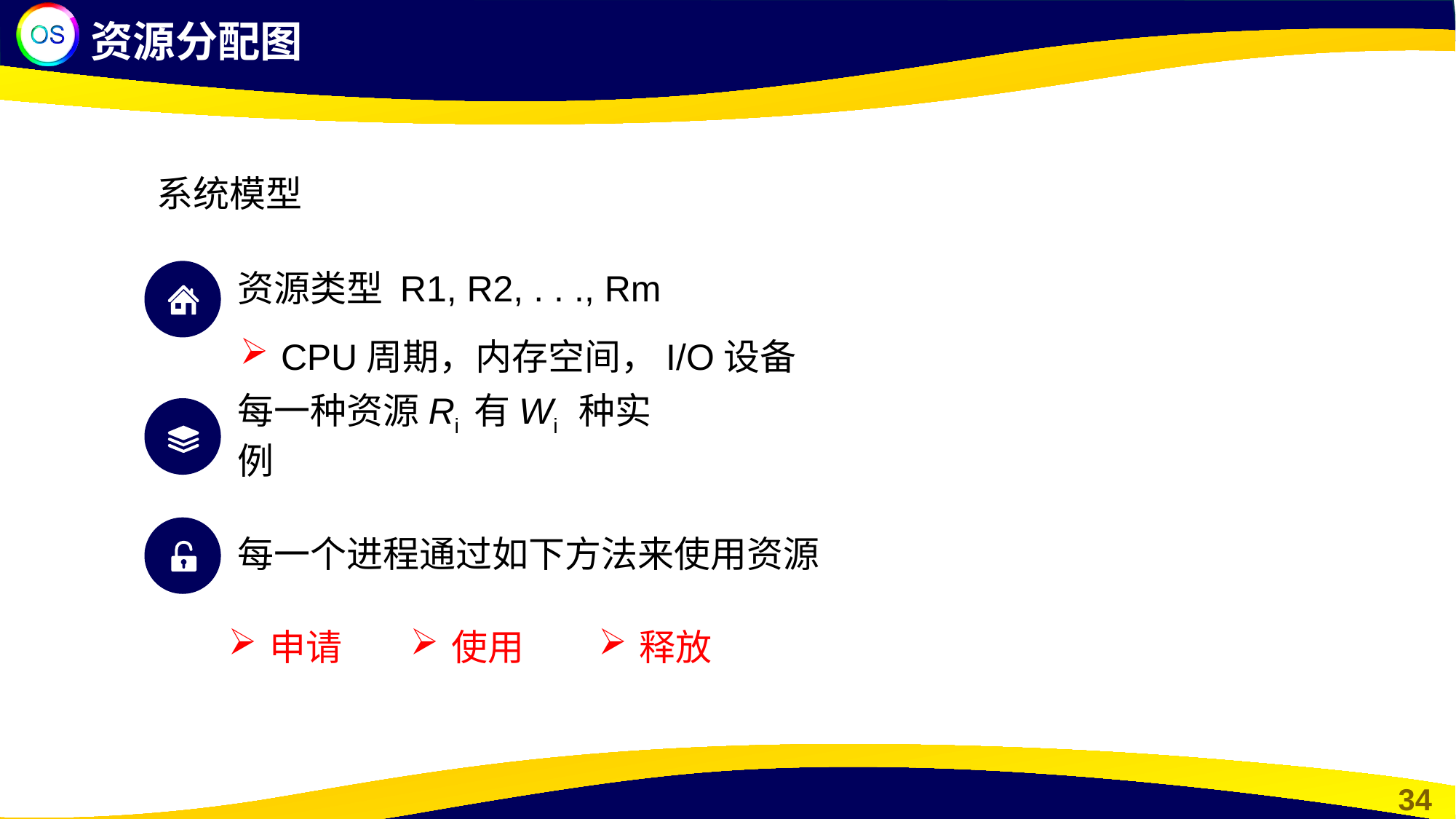

资源分配图
系统模型

资源类型 R1, R2, . . ., Rm

CPU周期，内存空间，I/O设备

每一种资源Ri 有Wi  种实例

每一个进程通过如下方法来使用资源

申请
使用
释放